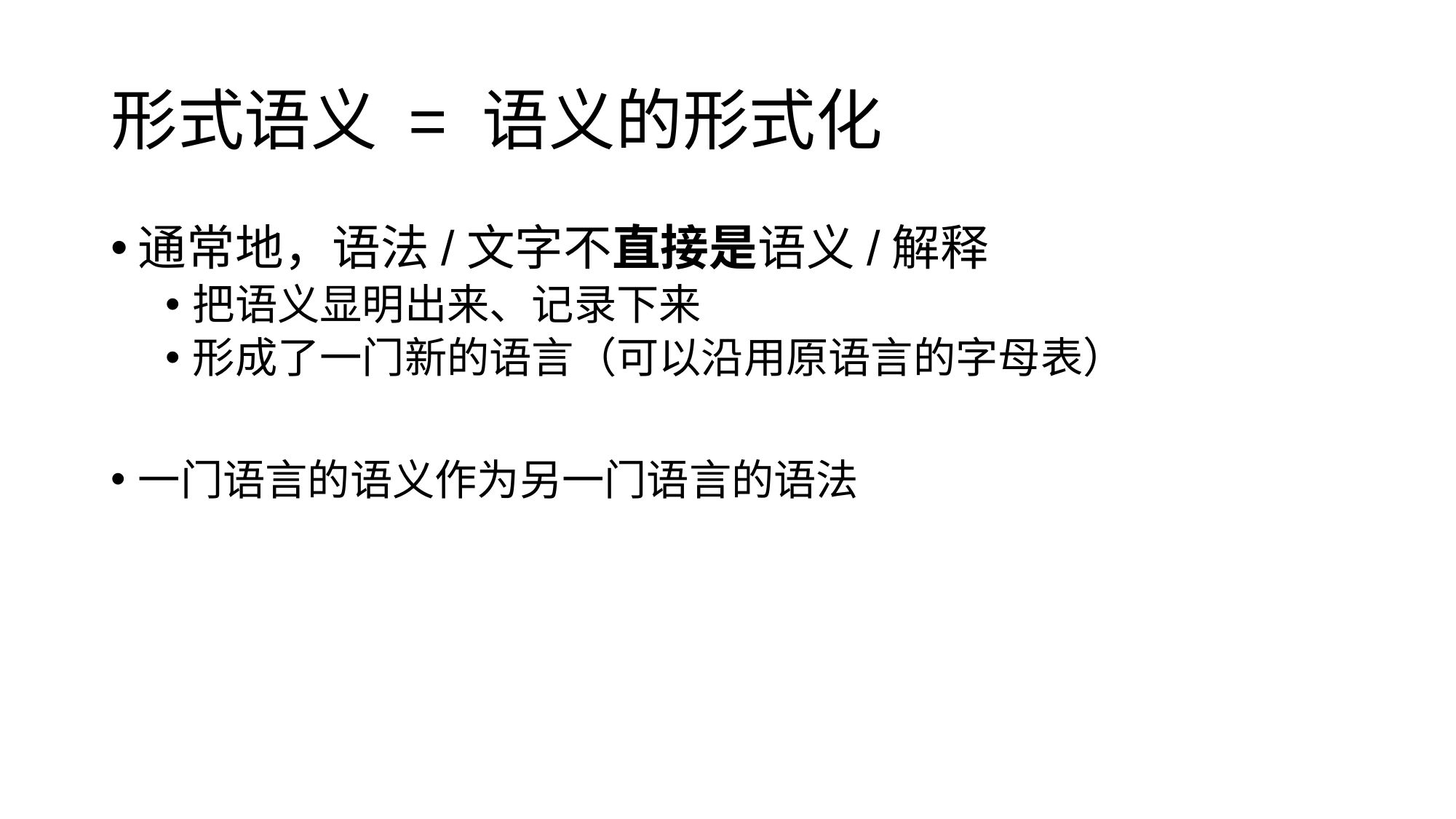

# 形式语义 = 语义的形式化
通常地，语法/文字不直接是语义/解释
把语义显明出来、记录下来
形成了一门新的语言（可以沿用原语言的字母表）

一门语言的语义作为另一门语言的语法